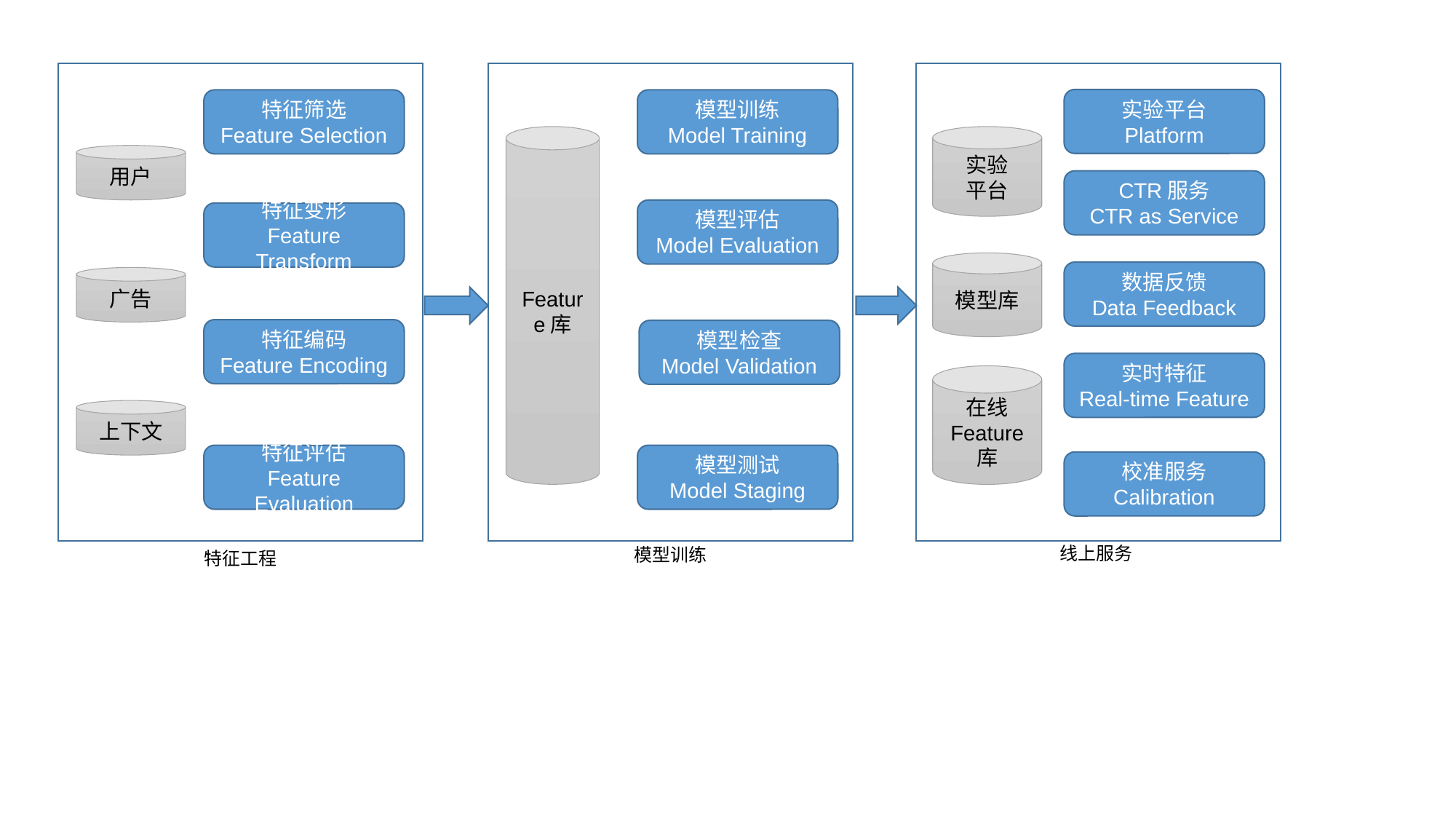

实验平台
Platform
特征筛选
Feature Selection
模型训练
Model Training
Feature库
实验
平台
用户
CTR服务
CTR as Service
模型评估
Model Evaluation
特征变形
Feature Transform
模型库
数据反馈
Data Feedback
广告

特征编码
Feature Encoding
模型检查
Model Validation
实时特征
Real-time Feature
在线
Feature
库
上下文
特征评估
Feature Evaluation
模型测试
Model Staging
校准服务
Calibration
线上服务
模型训练
特征工程